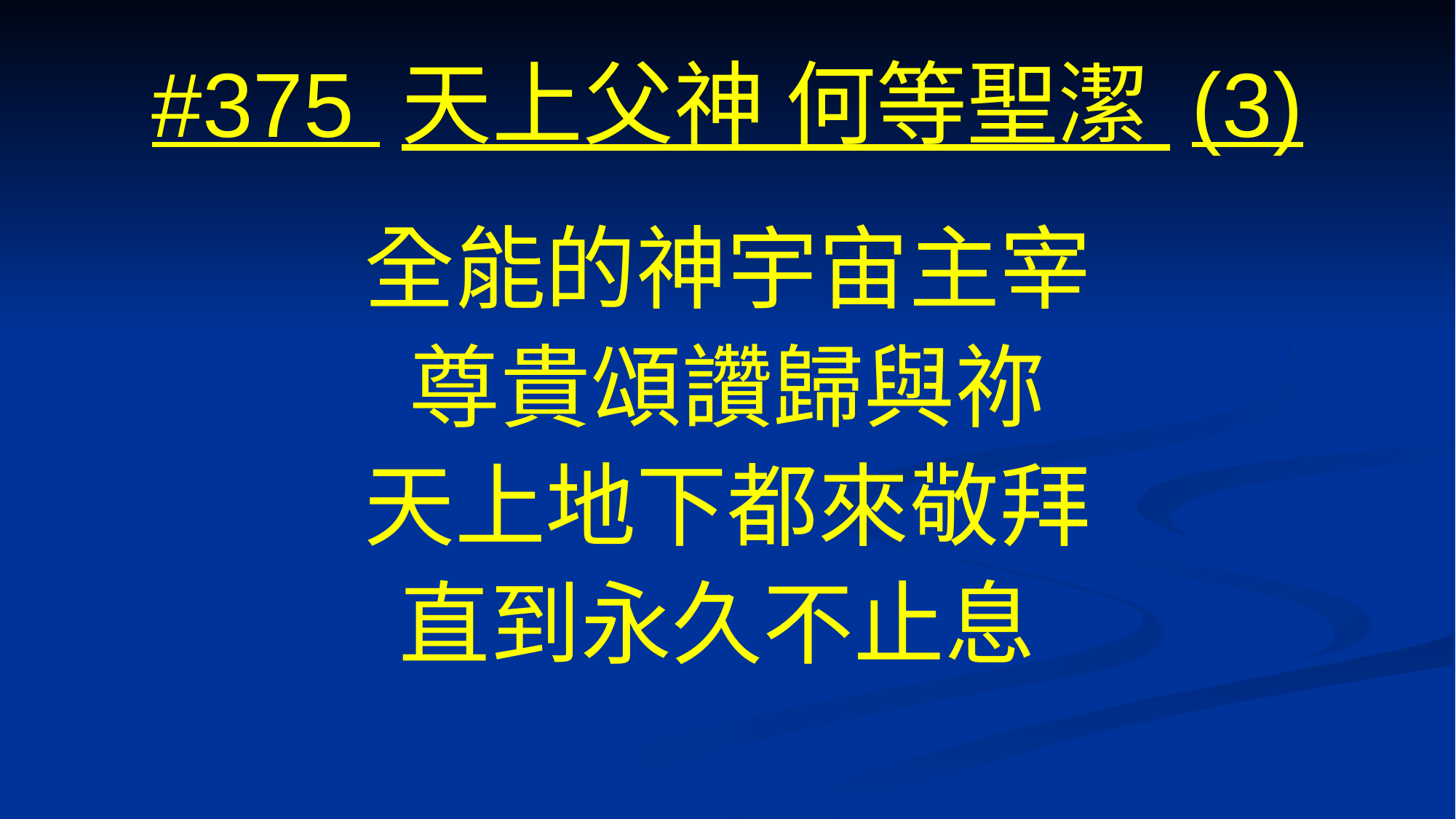

# #375 天上父神 何等聖潔 (3)
全能的神宇宙主宰
尊貴頌讚歸與祢
天上地下都來敬拜
直到永久不止息